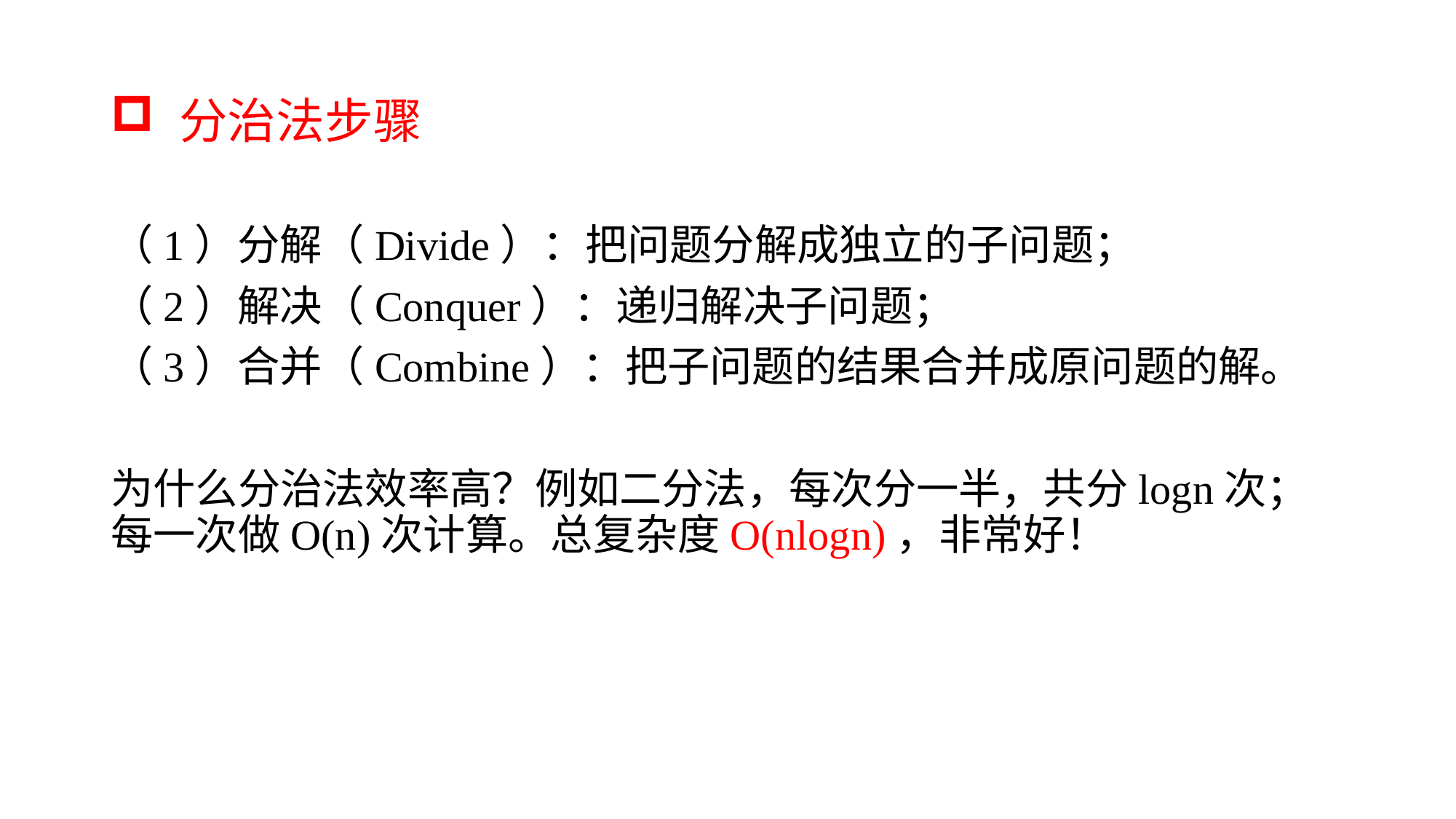

# 分治法步骤
（1）分解（Divide）：把问题分解成独立的子问题；
（2）解决（Conquer）：递归解决子问题；
（3）合并（Combine）：把子问题的结果合并成原问题的解。

为什么分治法效率高？例如二分法，每次分一半，共分logn次；每一次做O(n)次计算。总复杂度O(nlogn)，非常好！